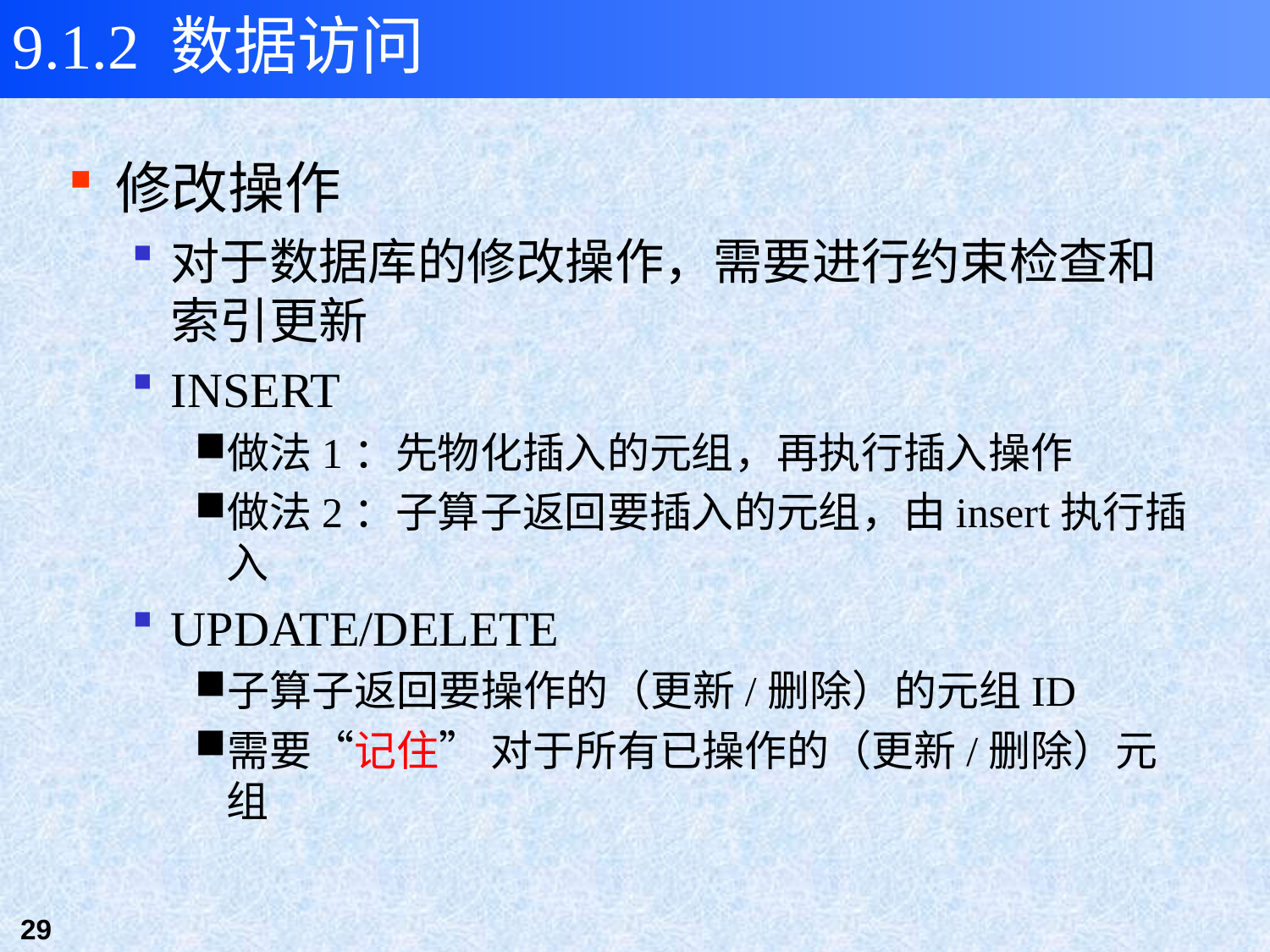

9.1.2 数据访问

修改操作
对于数据库的修改操作，需要进行约束检查和索引更新
INSERT
做法1：先物化插入的元组，再执行插入操作
做法2：子算子返回要插入的元组，由insert执行插入
UPDATE/DELETE
子算子返回要操作的（更新/删除）的元组ID
需要“记住” 对于所有已操作的（更新/删除）元组